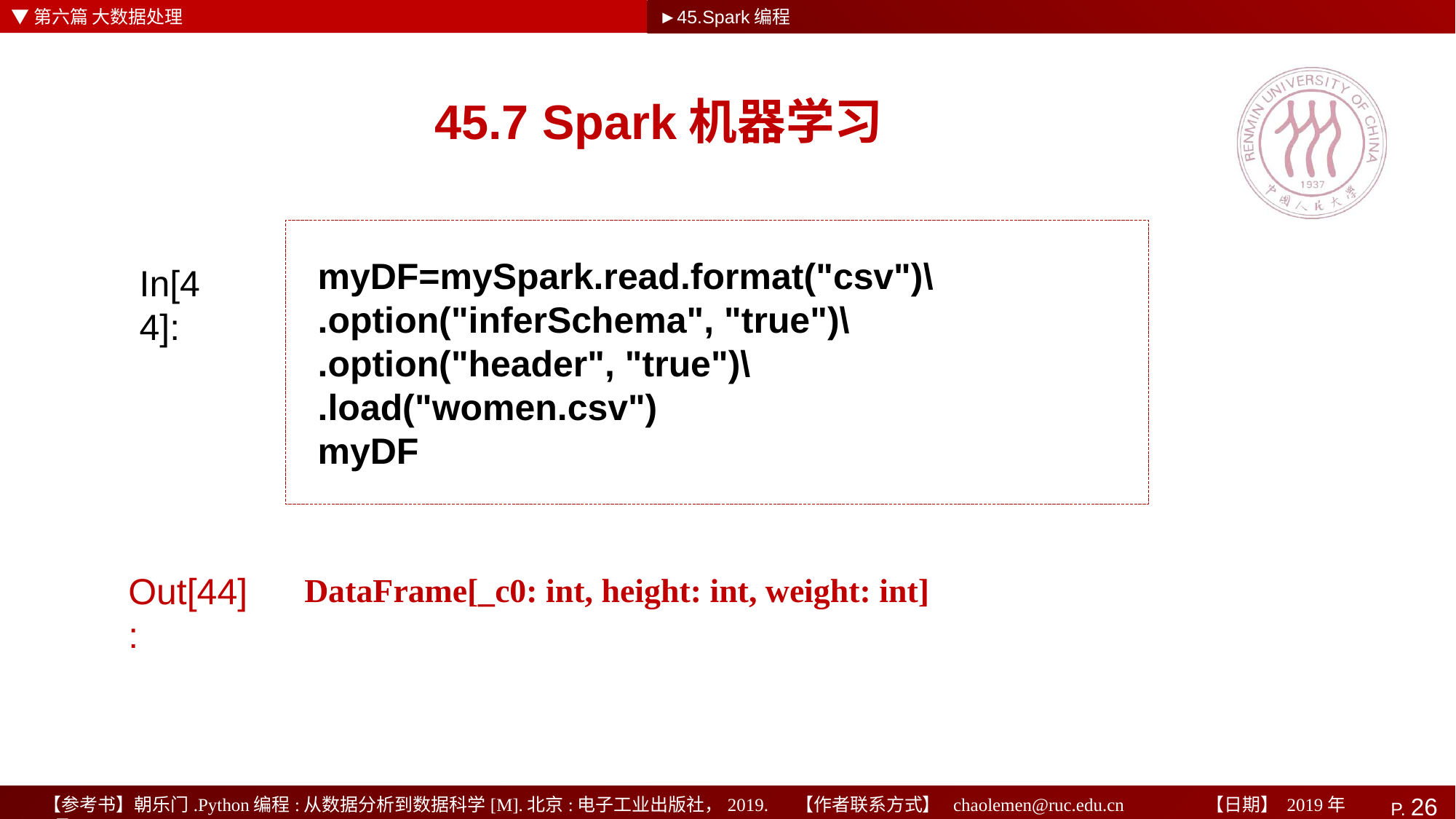

▼第六篇 大数据处理
►45.Spark编程
# 45.7 Spark机器学习
myDF=mySpark.read.format("csv")\
.option("inferSchema", "true")\
.option("header", "true")\
.load("women.csv")
myDF
In[44]:
DataFrame[_c0: int, height: int, weight: int]
Out[44]: